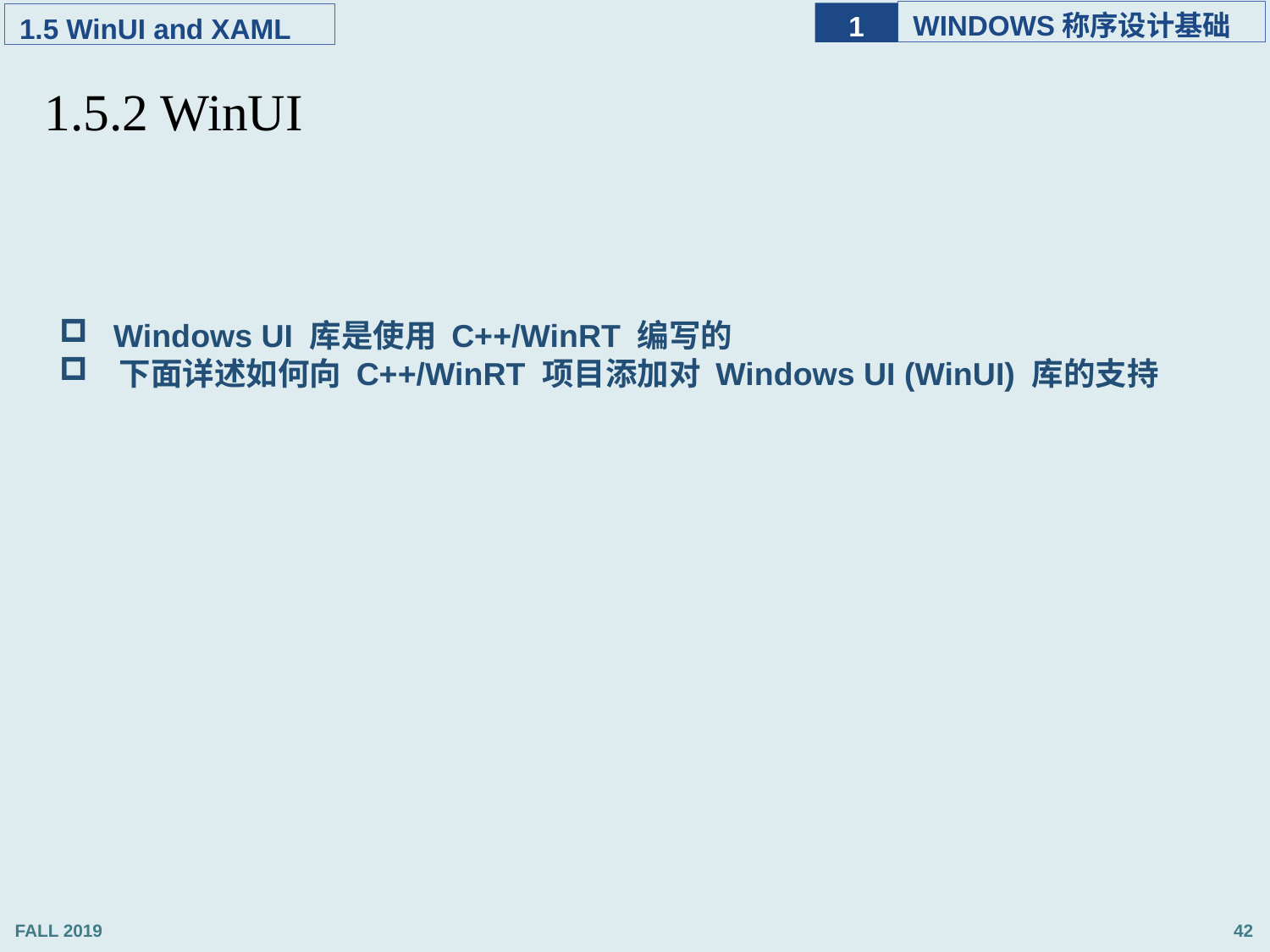

1.5.2 WinUI
 Windows UI 库是使用 C++/WinRT 编写的
 下面详述如何向 C++/WinRT 项目添加对 Windows UI (WinUI) 库的支持